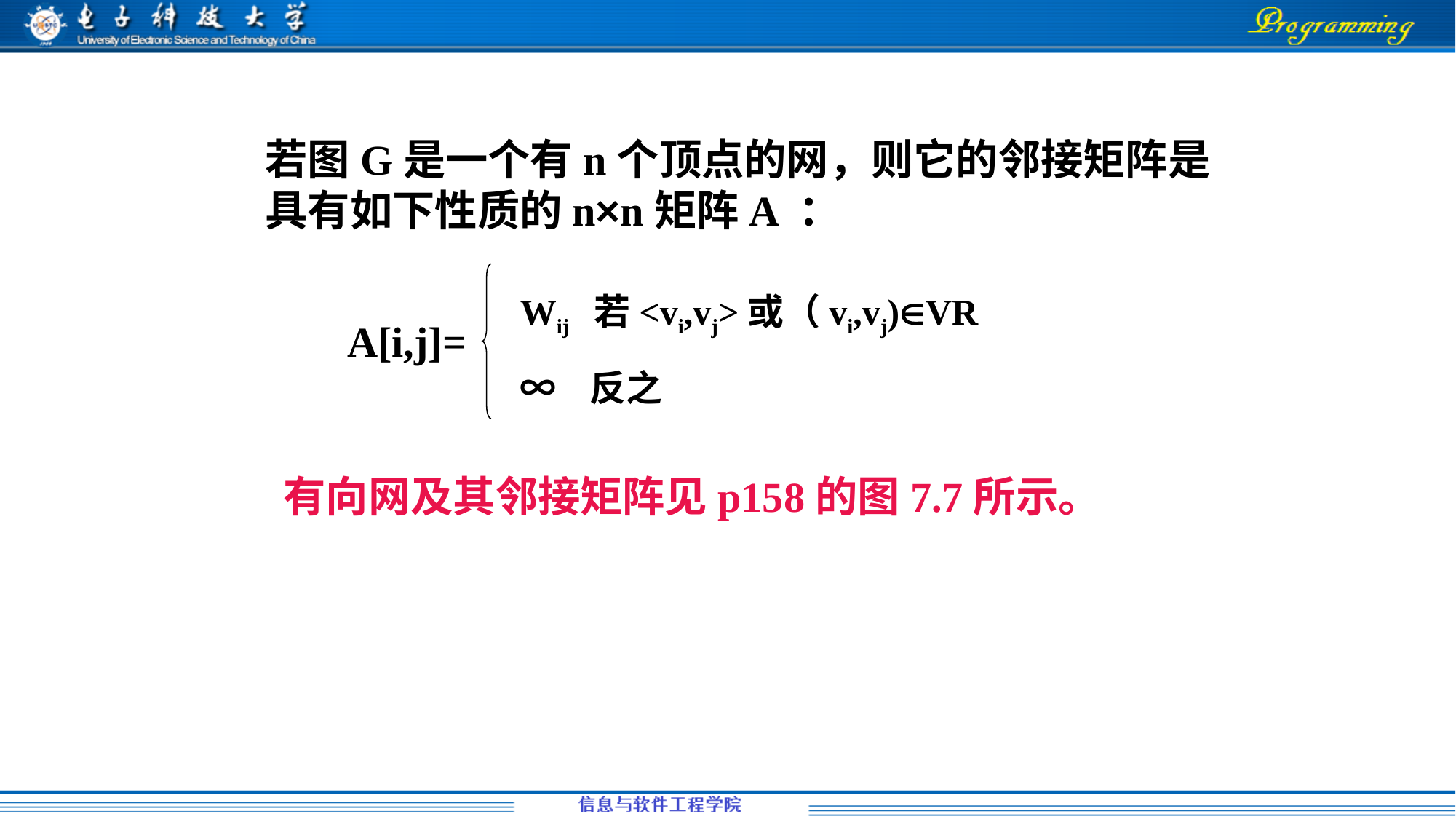

若图G是一个有n个顶点的网，则它的邻接矩阵是具有如下性质的n×n矩阵A ：

Wij   若<vi,vj>或（vi,vj)∈VR
∞   反之
A[i,j]=
有向网及其邻接矩阵见p158的图7.7所示。